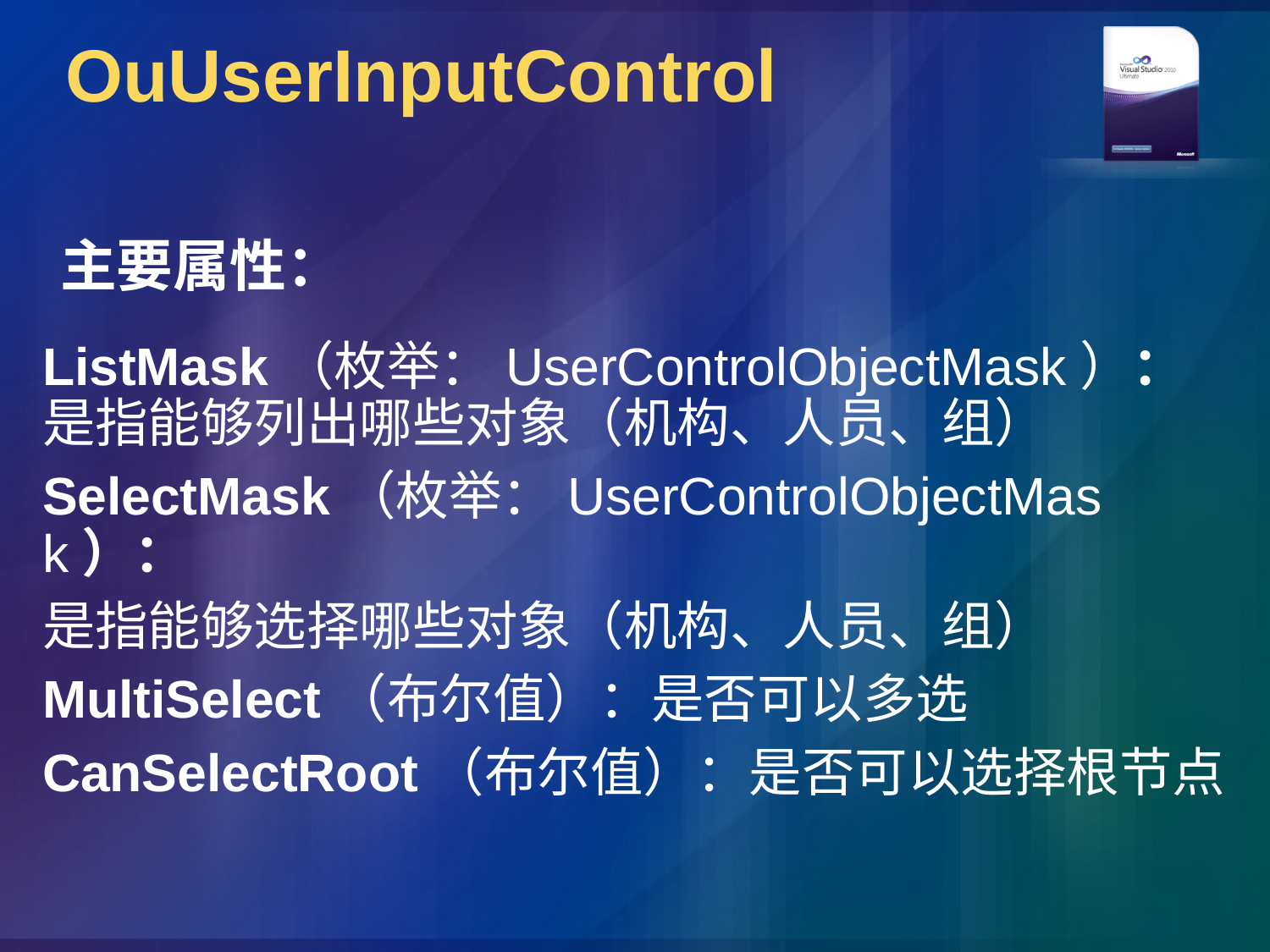

# OuUserInputControl
主要属性：
ListMask（枚举：UserControlObjectMask）：是指能够列出哪些对象（机构、人员、组）
SelectMask（枚举：UserControlObjectMask）：
是指能够选择哪些对象（机构、人员、组）
MultiSelect（布尔值）：是否可以多选
CanSelectRoot（布尔值）：是否可以选择根节点